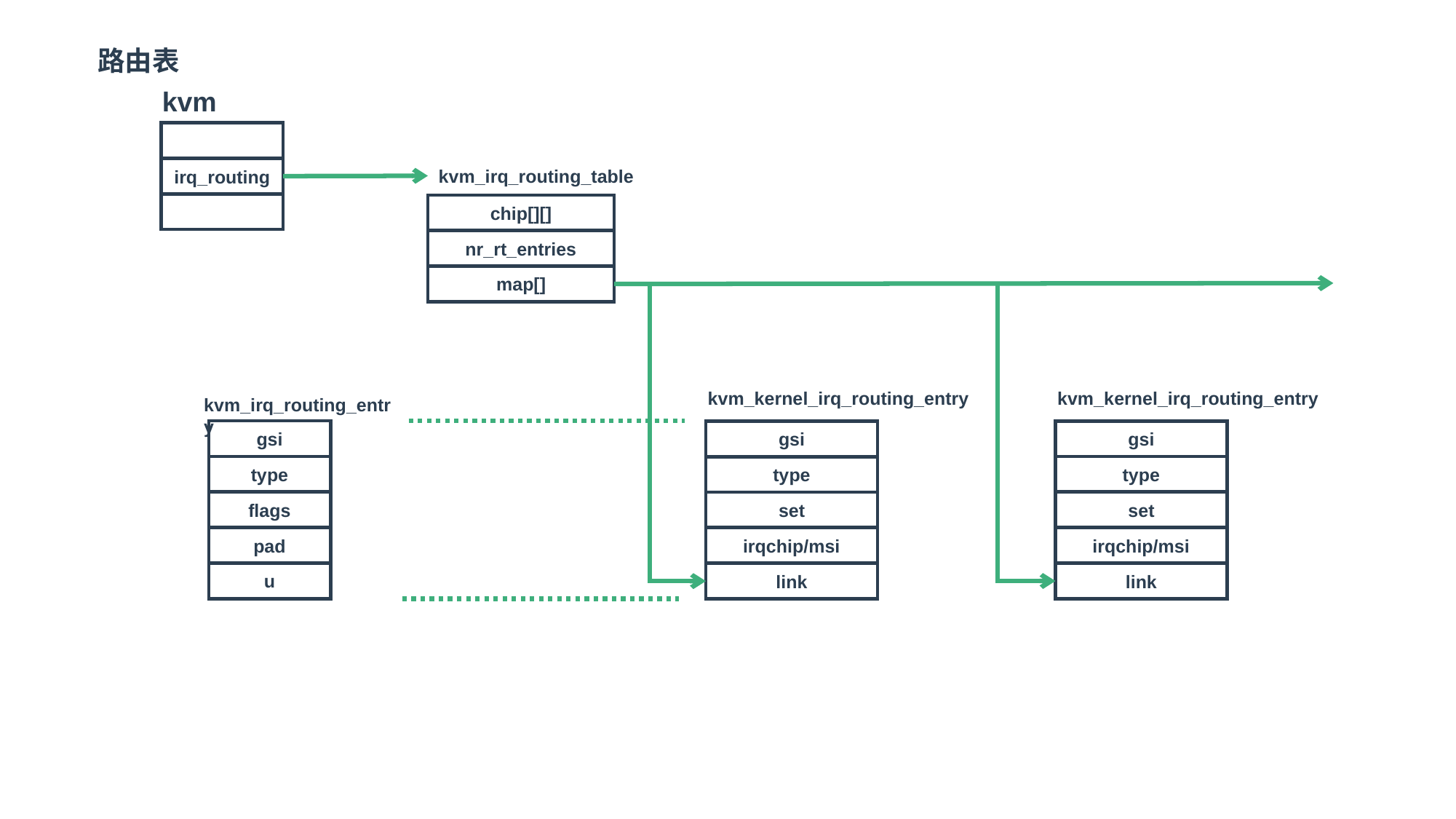

路由表
kvm

irq_routing
kvm_irq_routing_table
chip[][]
nr_rt_entries
map[]

kvm_kernel_irq_routing_entry
kvm_kernel_irq_routing_entry
kvm_irq_routing_entry
gsi
type
flags
pad
u
gsi
gsi
type
type
set
set
irqchip/msi
irqchip/msi
link
link